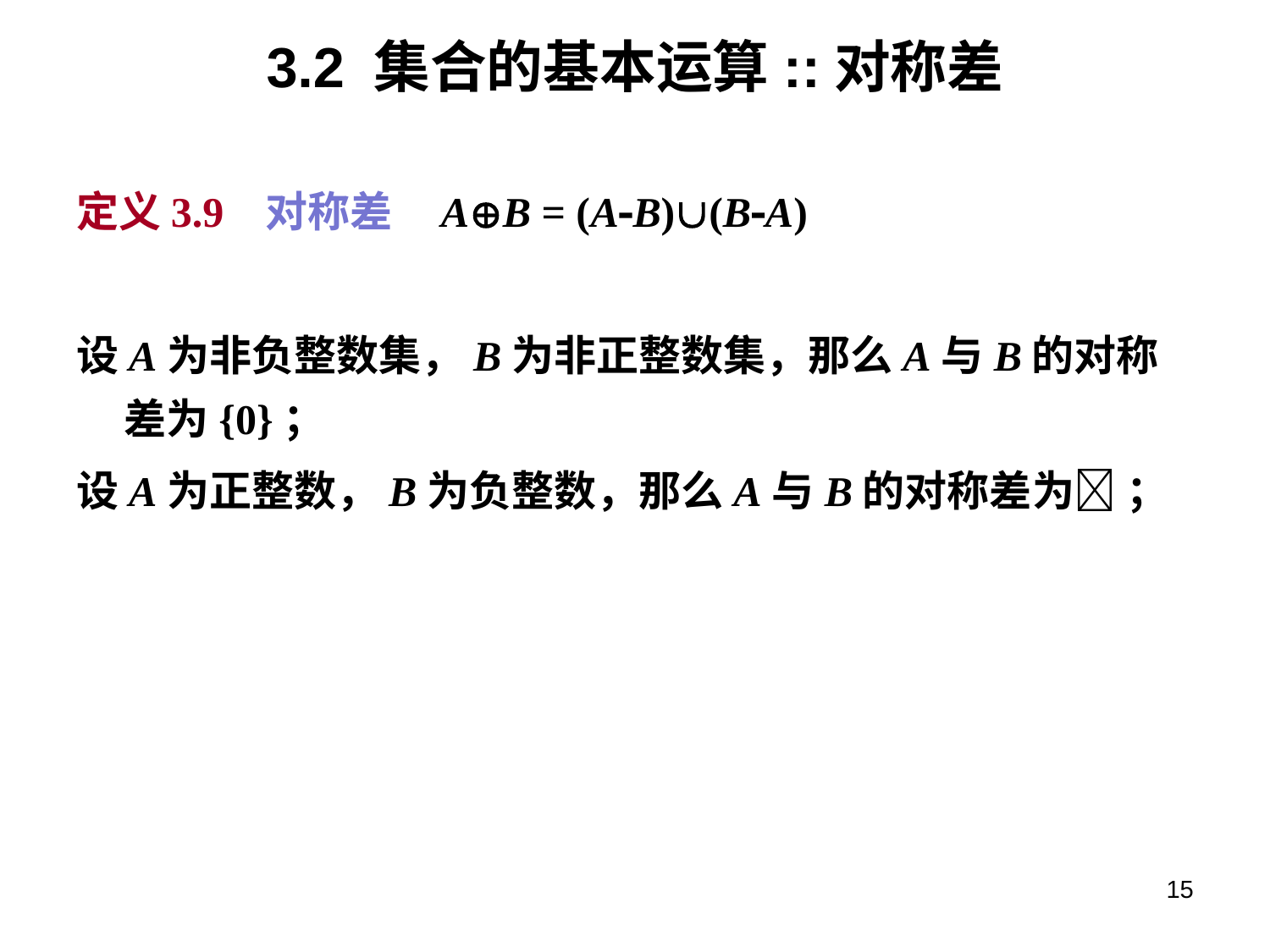

# 3.2 集合的基本运算::对称差
定义3.9   对称差    A⊕B = (A−B)∪(B−A)

设A为非负整数集，B为非正整数集，那么A与B的对称差为{0}；
设A为正整数，B为负整数，那么A与B的对称差为∅ ；
15